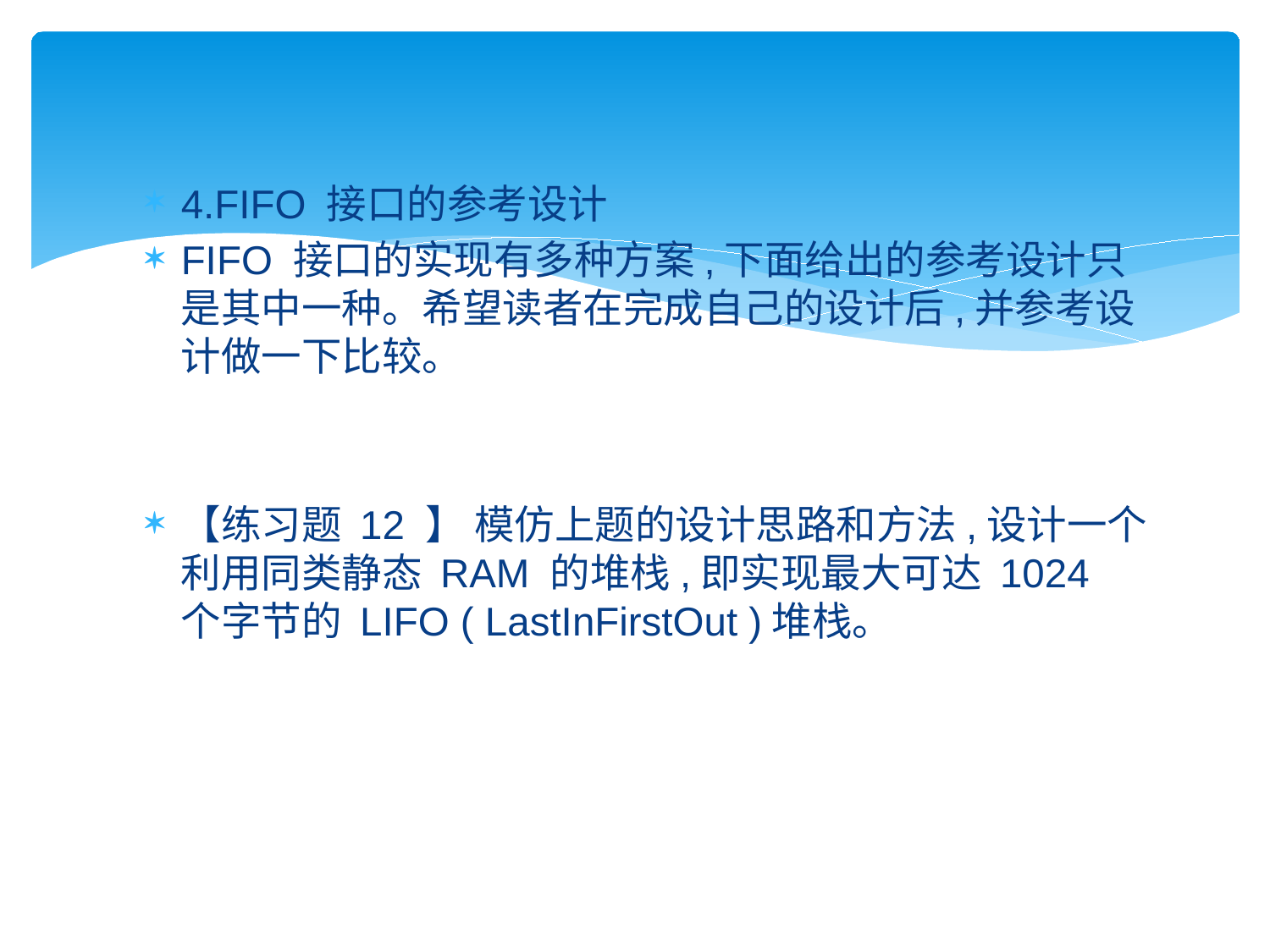

#
4.FIFO 接口的参考设计
FIFO 接口的实现有多种方案,下面给出的参考设计只是其中一种。希望读者在完成自己的设计后,并参考设计做一下比较。

【练习题 12 】 模仿上题的设计思路和方法,设计一个利用同类静态 RAM 的堆栈,即实现最大可达 1024 个字节的 LIFO ( LastInFirstOut )堆栈。